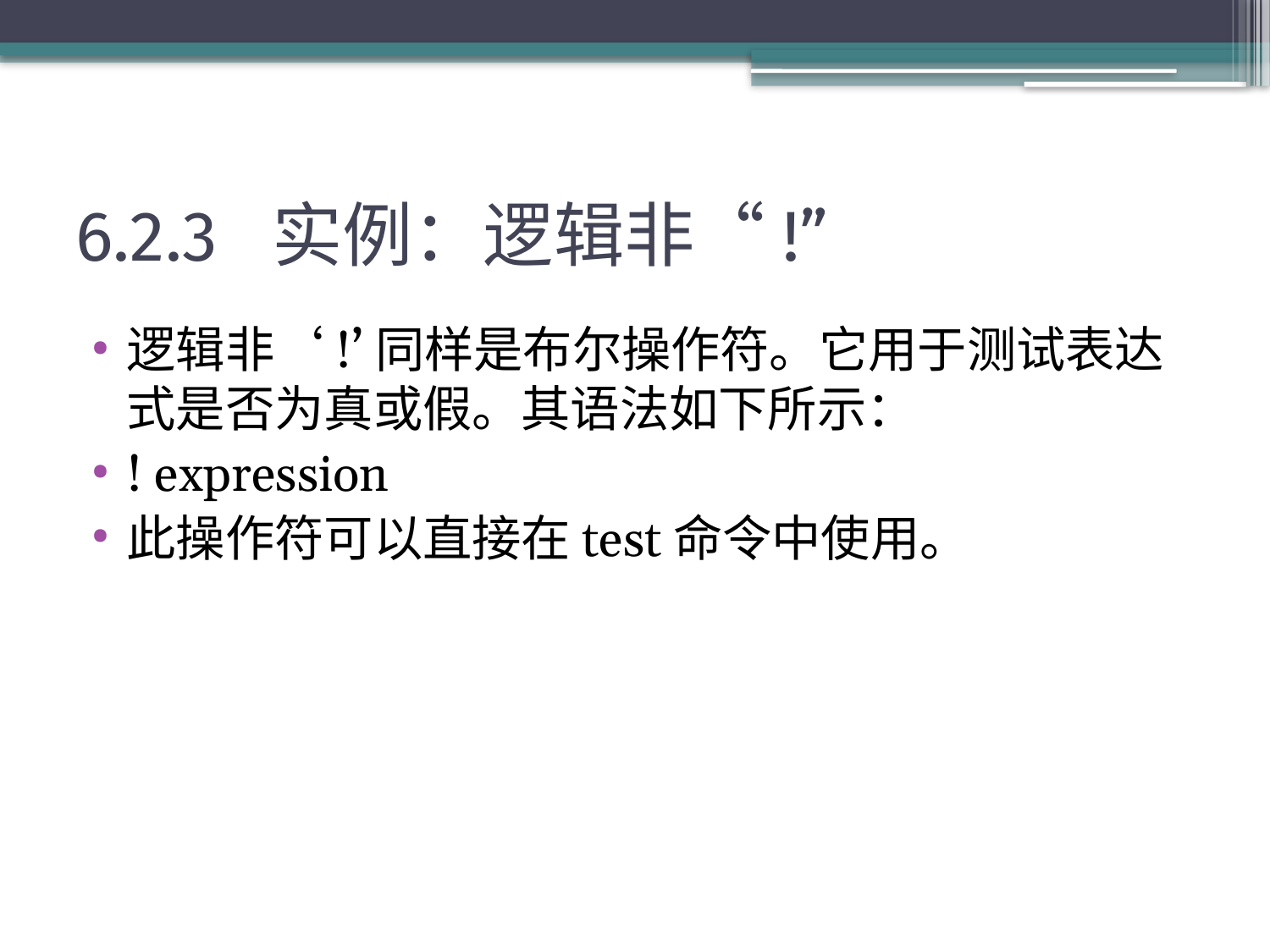

# 6.2.3  实例：逻辑非“!”
逻辑非‘!’同样是布尔操作符。它用于测试表达式是否为真或假。其语法如下所示：
! expression
此操作符可以直接在test命令中使用。